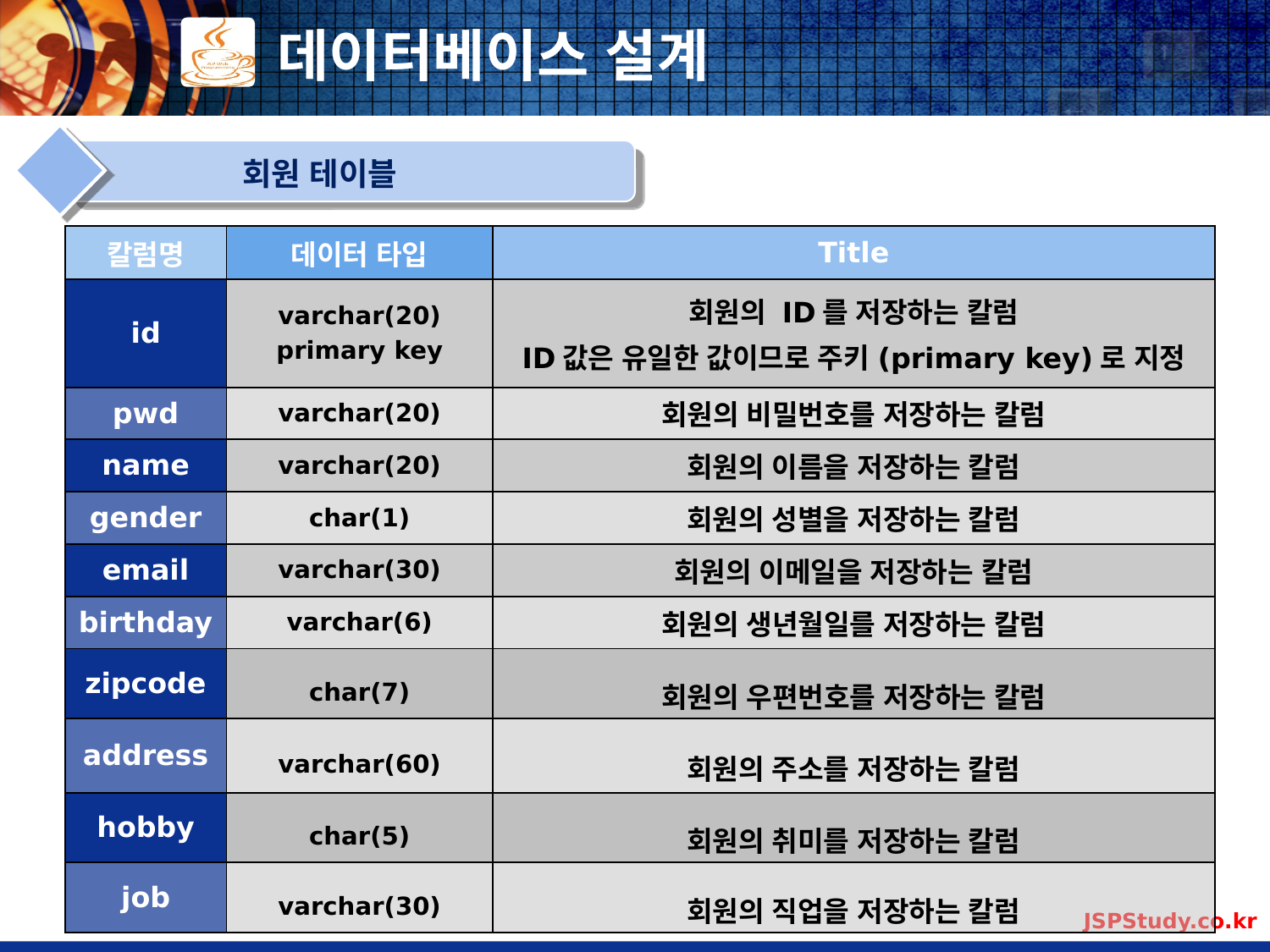

# 데이터베이스 설계

회원 테이블
| 칼럼명 | 데이터 타입 | Title |
| --- | --- | --- |
| id | varchar(20) primary key | 회원의 ID를 저장하는 칼럼 ID값은 유일한 값이므로 주키(primary key)로 지정 |
| pwd | varchar(20) | 회원의 비밀번호를 저장하는 칼럼 |
| name | varchar(20) | 회원의 이름을 저장하는 칼럼 |
| gender | char(1) | 회원의 성별을 저장하는 칼럼 |
| email | varchar(30) | 회원의 이메일을 저장하는 칼럼 |
| birthday | varchar(6) | 회원의 생년월일를 저장하는 칼럼 |
| zipcode | char(7) | 회원의 우편번호를 저장하는 칼럼 |
| address | varchar(60) | 회원의 주소를 저장하는 칼럼 |
| hobby | char(5) | 회원의 취미를 저장하는 칼럼 |
| job | varchar(30) | 회원의 직업을 저장하는 칼럼 |
JSPStudy.co.kr